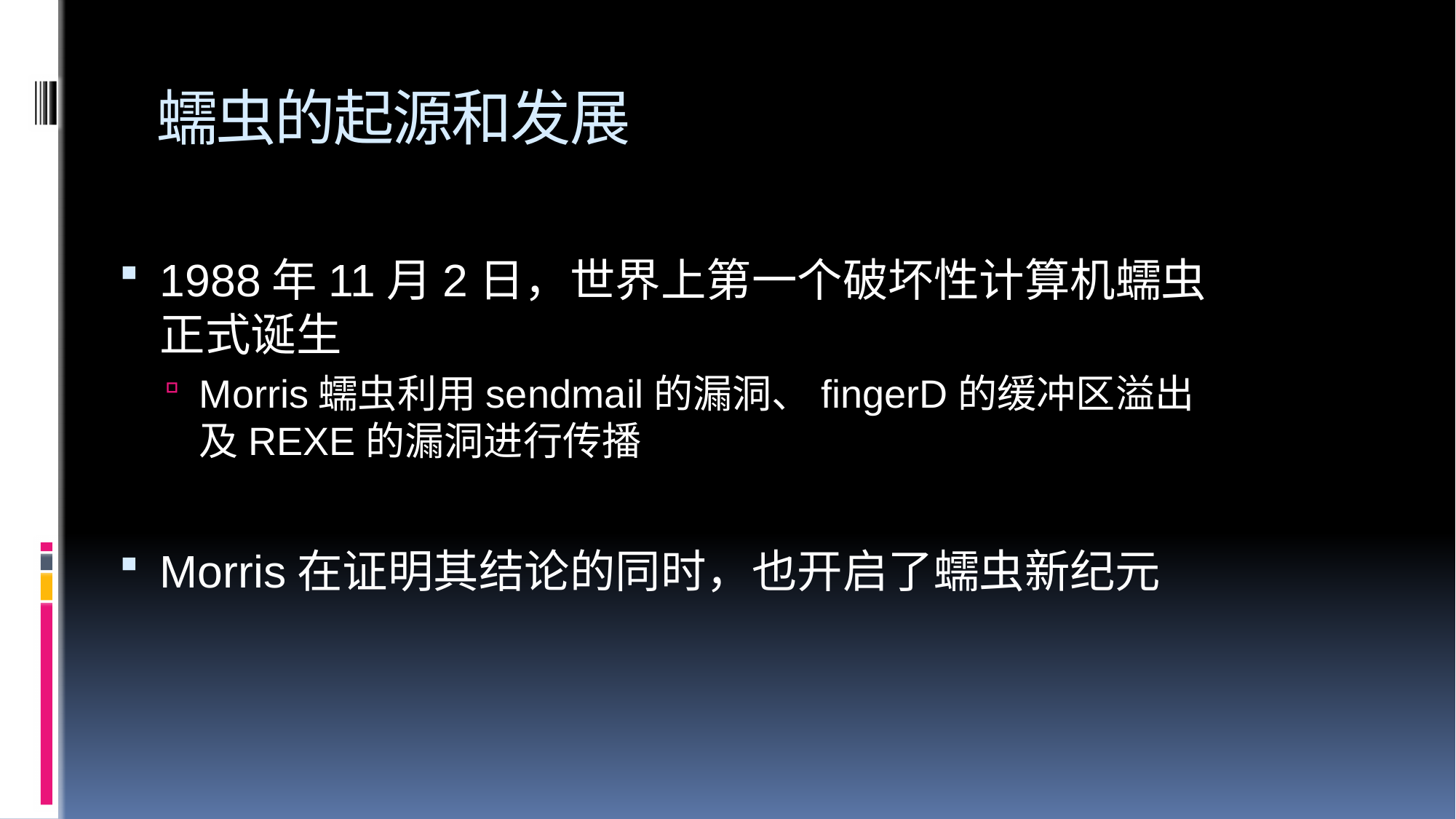

# 蠕虫的起源和发展
1988年11月2日，世界上第一个破坏性计算机蠕虫正式诞生
Morris蠕虫利用sendmail的漏洞、fingerD的缓冲区溢出及REXE的漏洞进行传播

Morris在证明其结论的同时，也开启了蠕虫新纪元